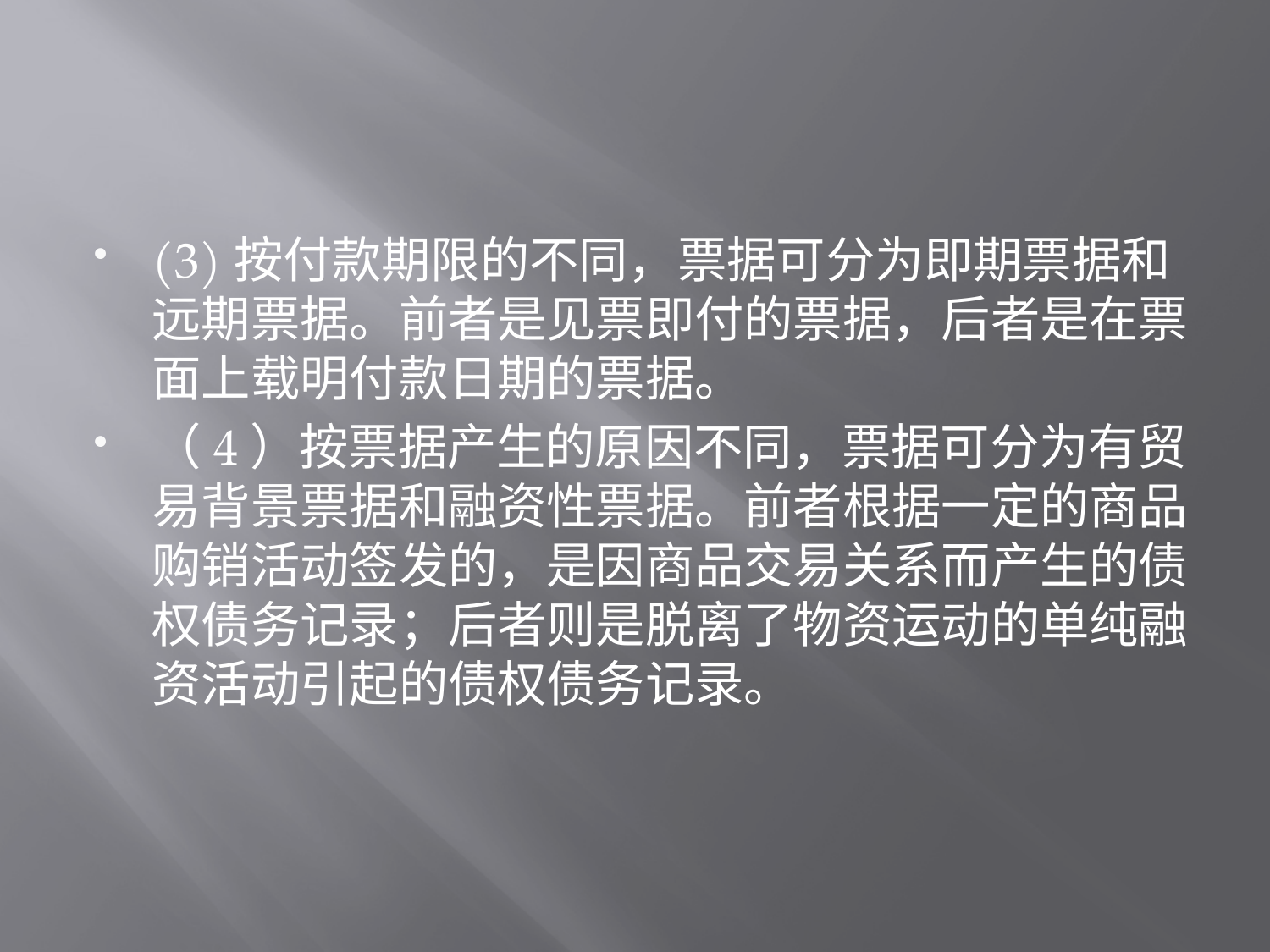

(3)按付款期限的不同，票据可分为即期票据和远期票据。前者是见票即付的票据，后者是在票面上载明付款日期的票据。
（4）按票据产生的原因不同，票据可分为有贸易背景票据和融资性票据。前者根据一定的商品购销活动签发的，是因商品交易关系而产生的债权债务记录；后者则是脱离了物资运动的单纯融资活动引起的债权债务记录。